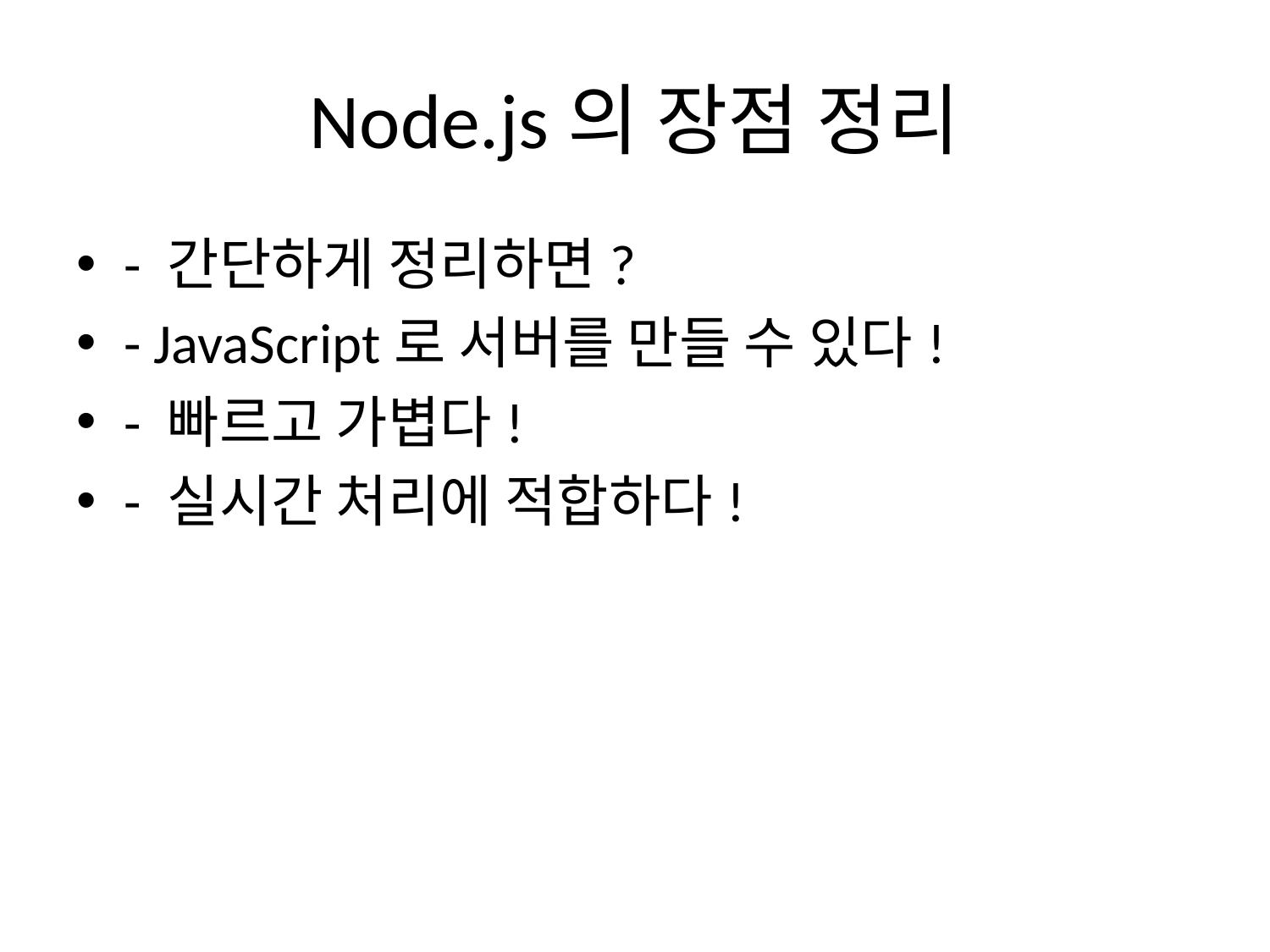

# Node.js의 장점 정리
- 간단하게 정리하면?
- JavaScript로 서버를 만들 수 있다!
- 빠르고 가볍다!
- 실시간 처리에 적합하다!